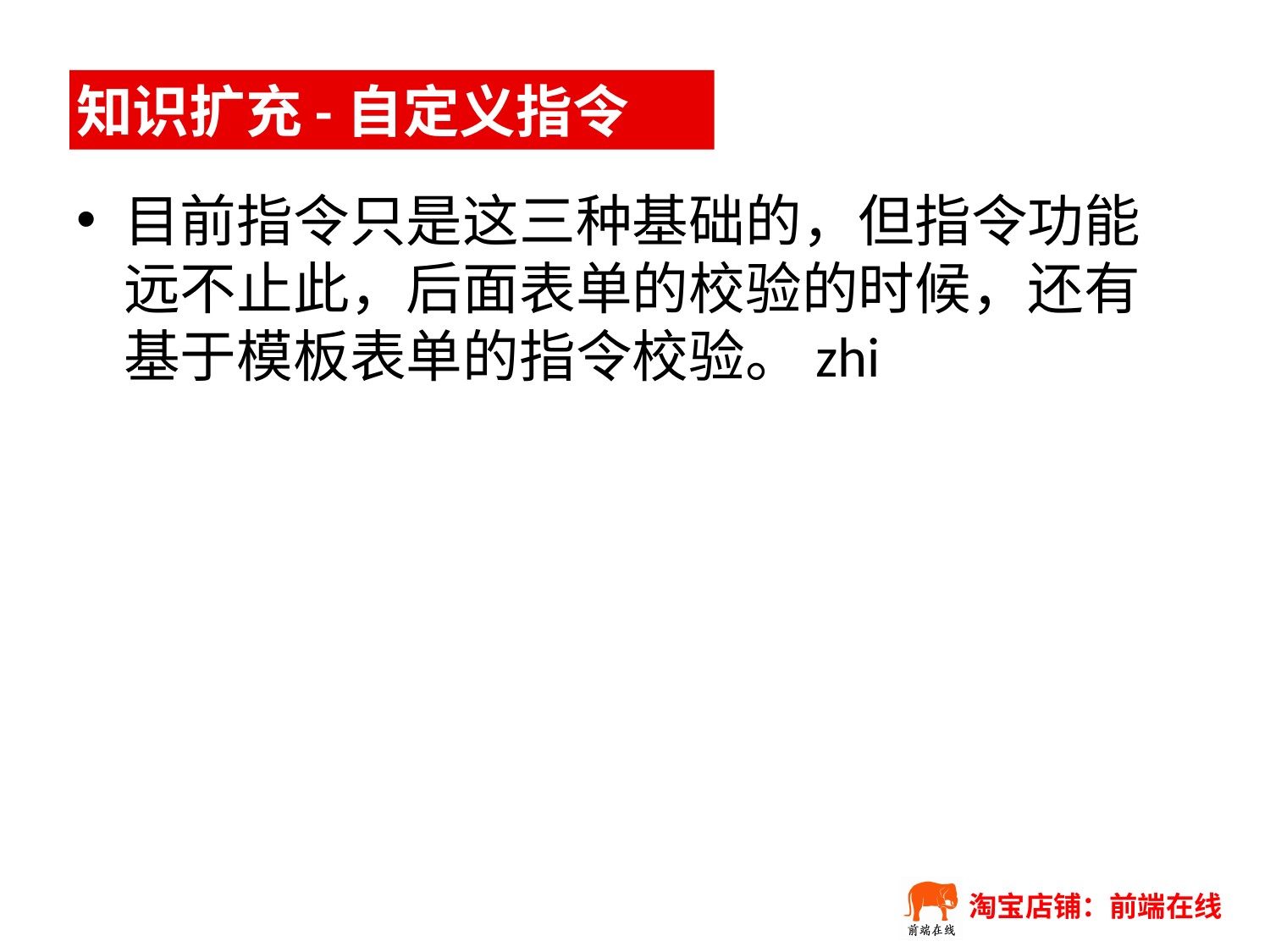

# 知识扩充-自定义指令
目前指令只是这三种基础的，但指令功能远不止此，后面表单的校验的时候，还有基于模板表单的指令校验。zhi